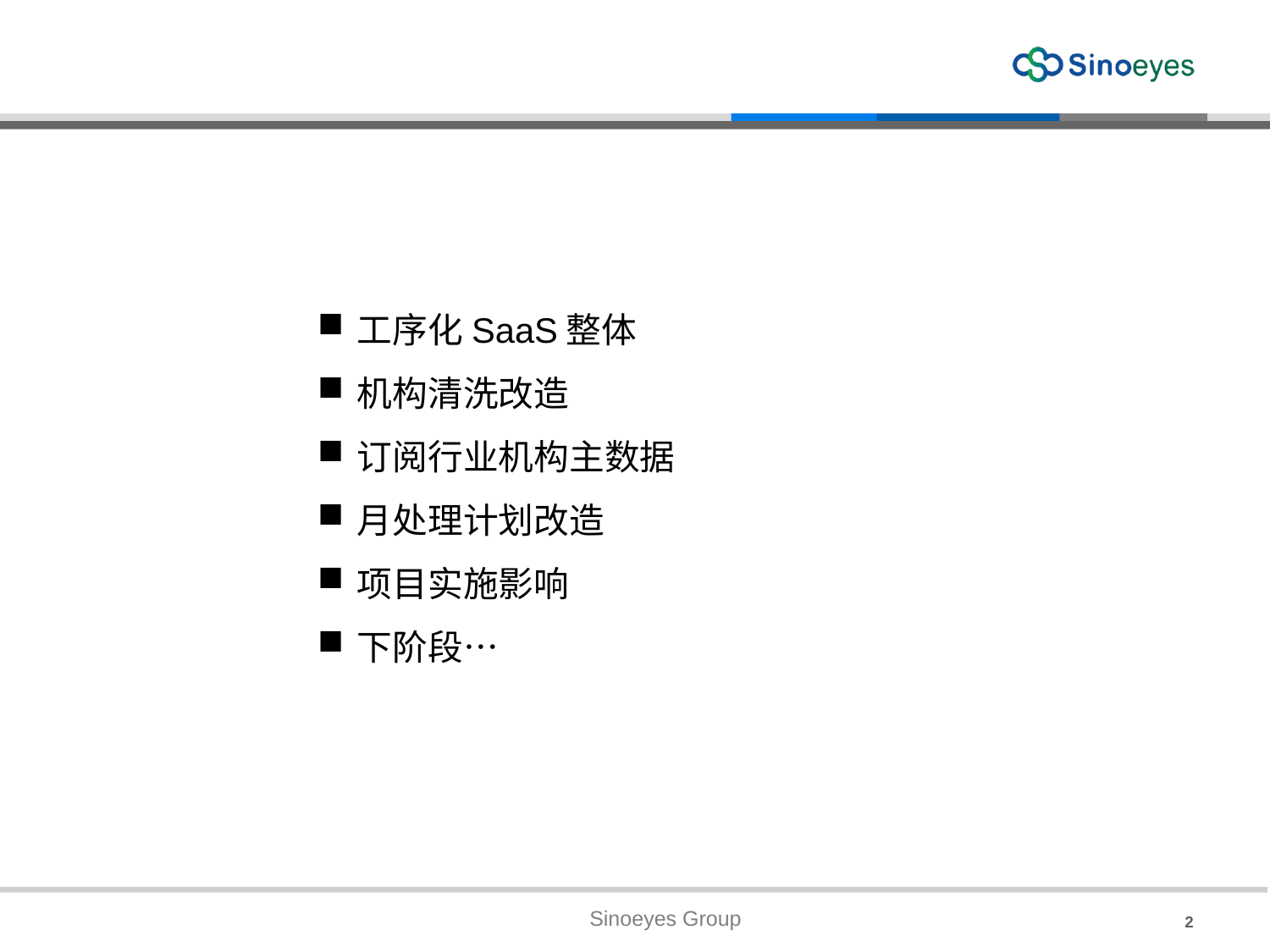

工序化SaaS整体

机构清洗改造

订阅行业机构主数据

月处理计划改造

项目实施影响

下阶段…
2